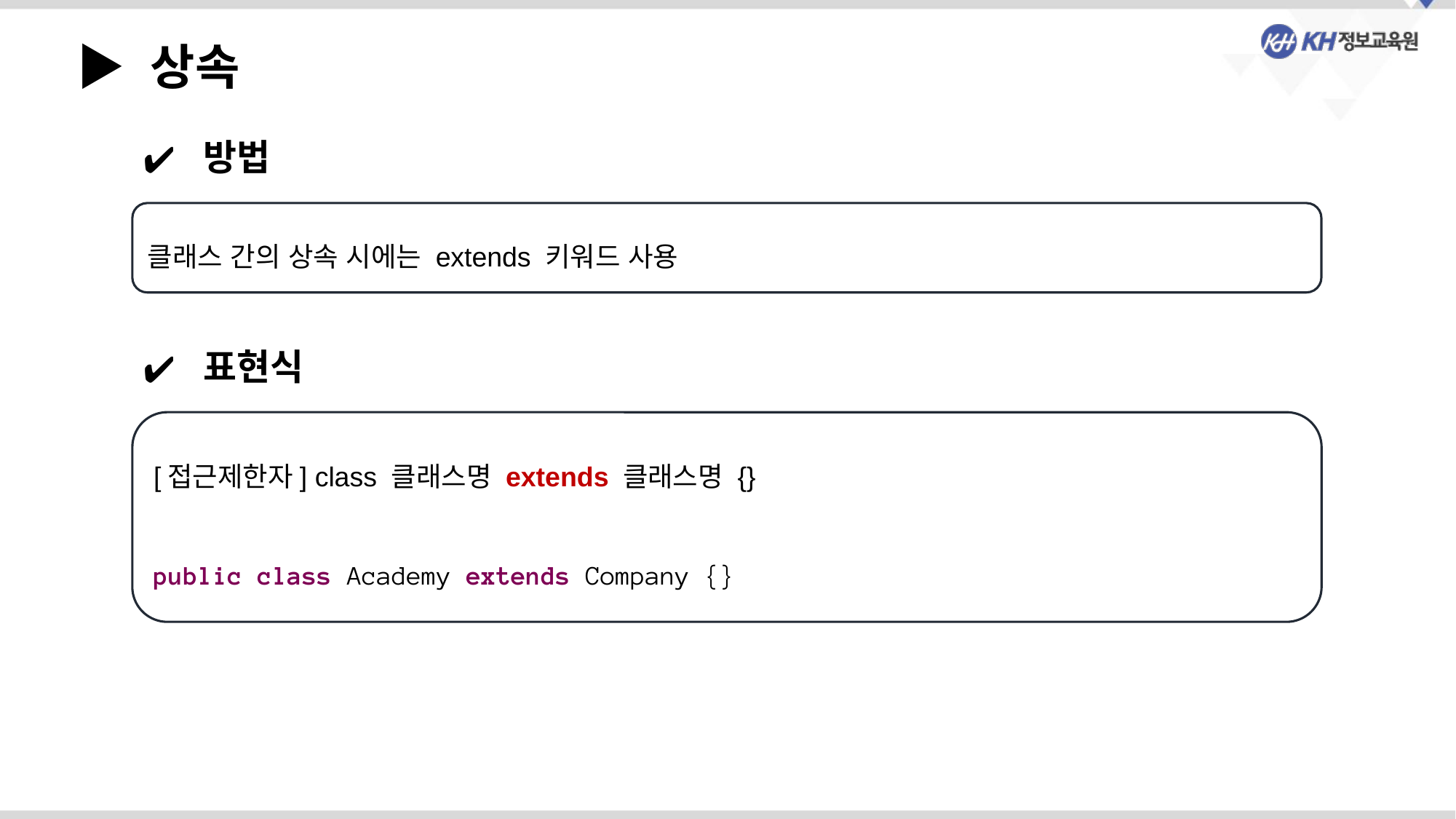

▶ 상속
 방법
클래스 간의 상속 시에는 extends 키워드 사용
 표현식
[접근제한자] class 클래스명 extends 클래스명 {}

public class Academy extends Company {}